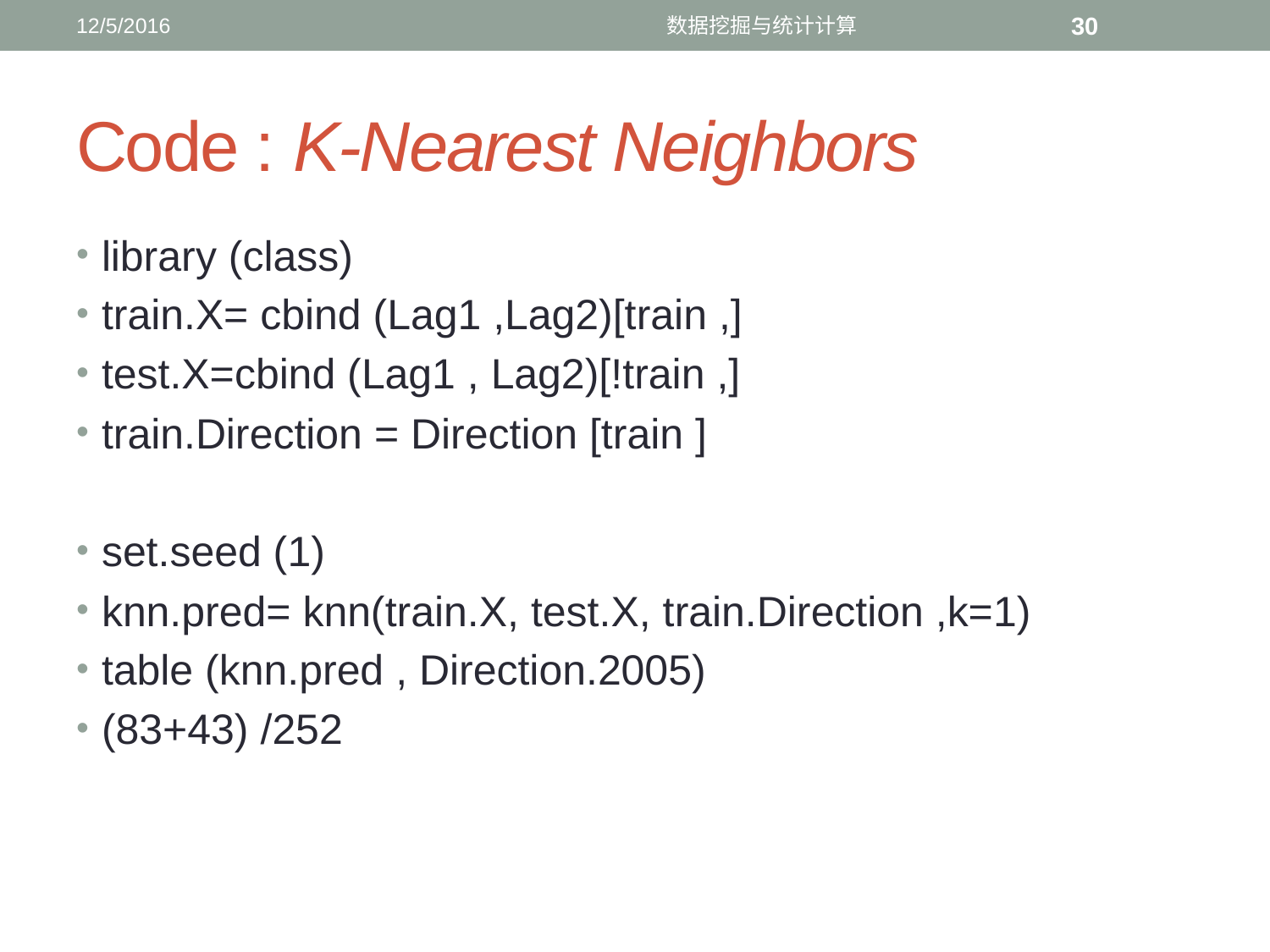

12/5/2016
数据挖掘与统计计算
30
# Code : K-Nearest Neighbors
library (class)
train.X= cbind (Lag1 ,Lag2)[train ,]
test.X=cbind (Lag1 , Lag2)[!train ,]
train.Direction = Direction [train ]

set.seed (1)
knn.pred= knn(train.X, test.X, train.Direction ,k=1)
table (knn.pred , Direction.2005)
(83+43) /252